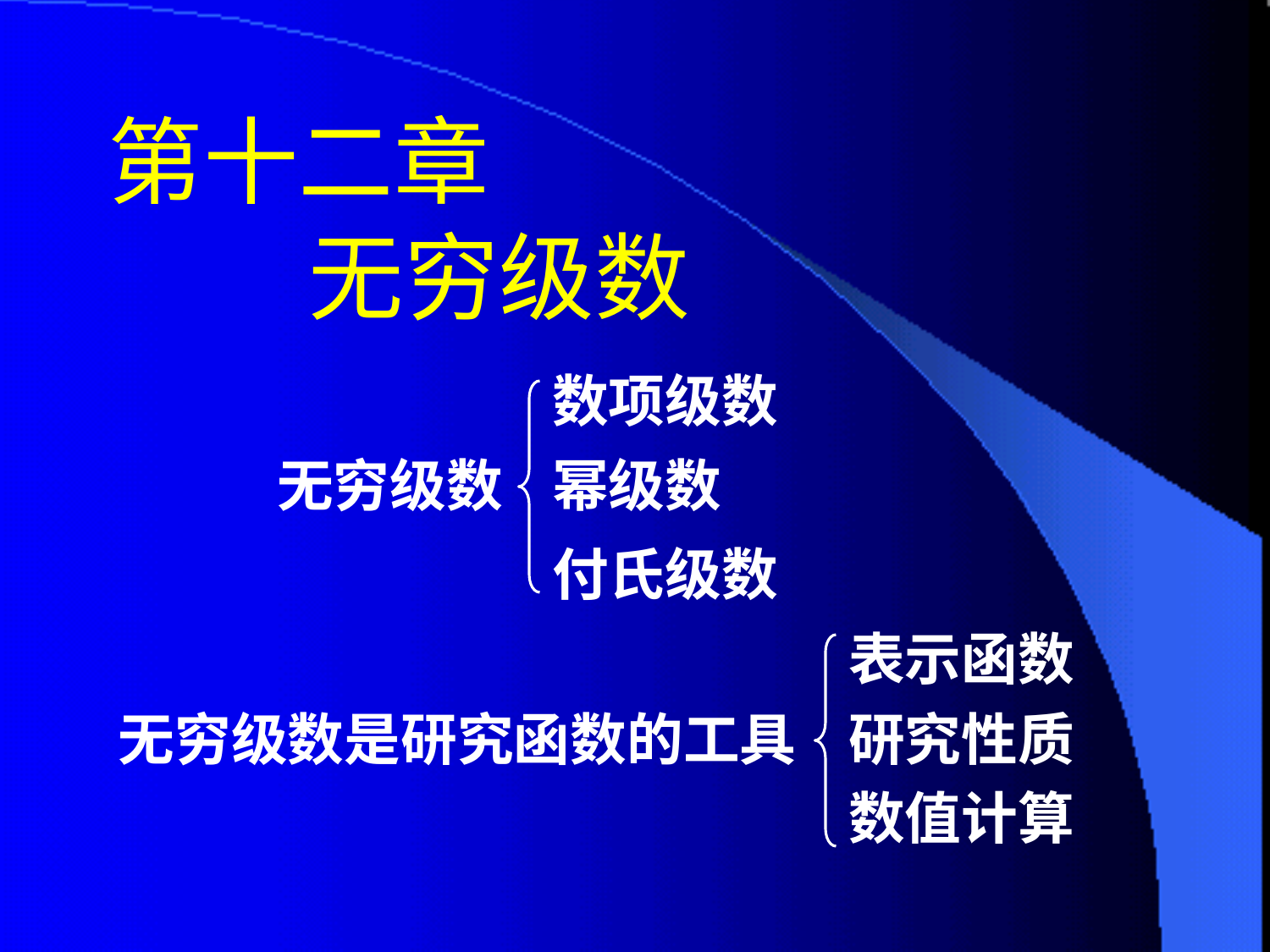

# 第十二章
无穷级数
数项级数

无穷级数
幂级数
付氏级数
表示函数

无穷级数是研究函数的工具
研究性质
数值计算